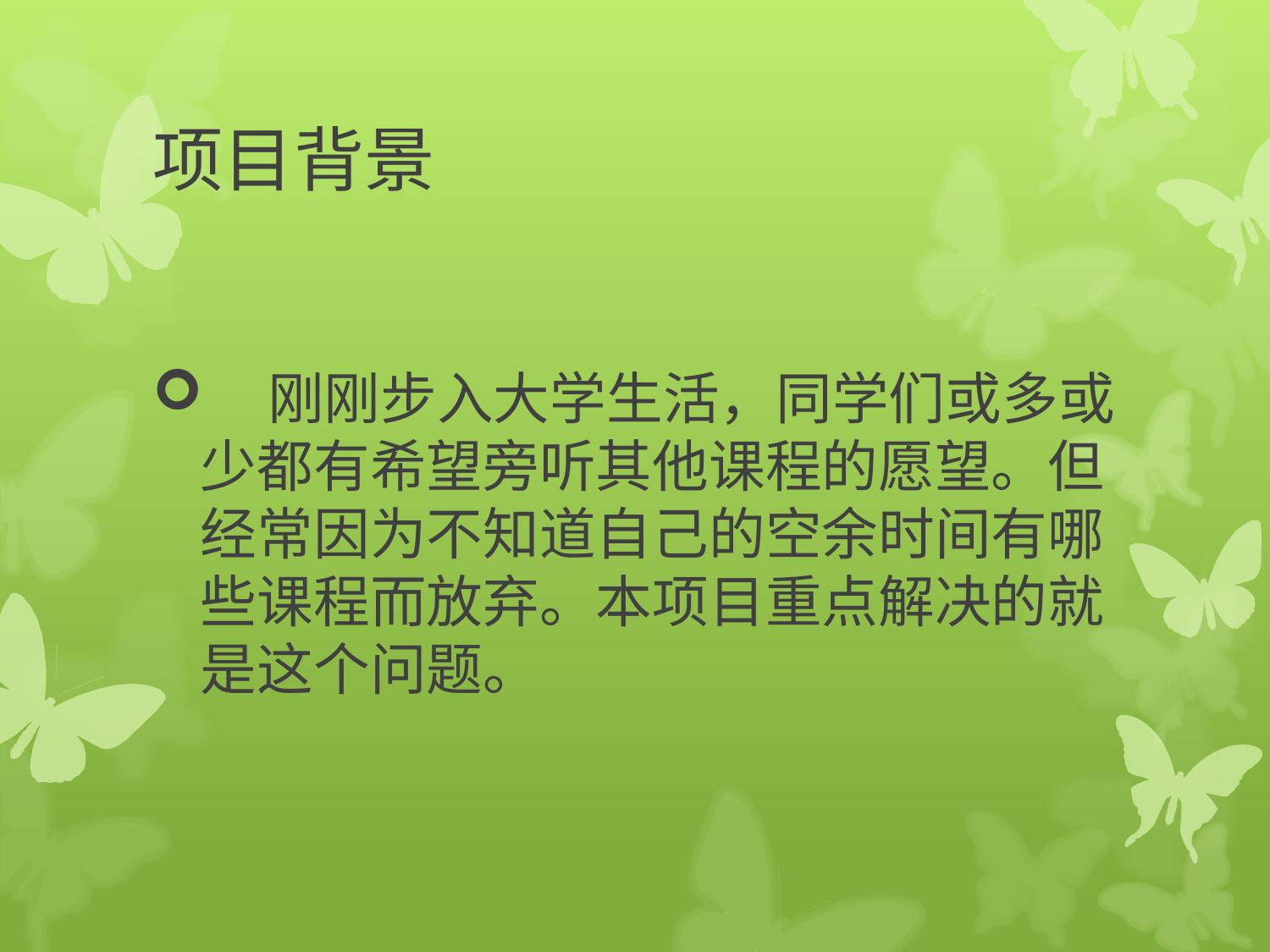

# 项目背景
    刚刚步入大学生活，同学们或多或少都有希望旁听其他课程的愿望。但经常因为不知道自己的空余时间有哪些课程而放弃。本项目重点解决的就是这个问题。